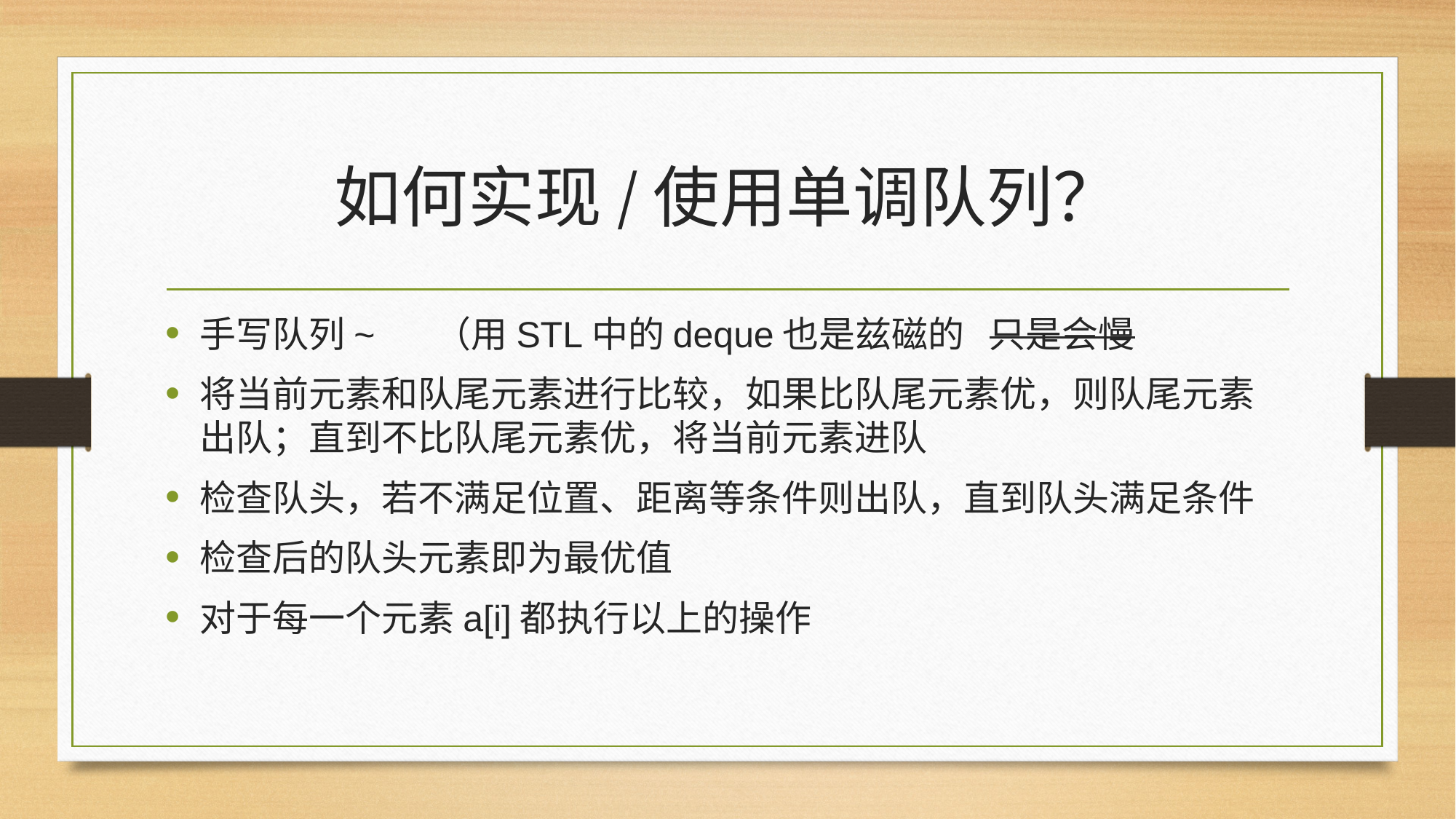

# 如何实现/使用单调队列？
手写队列~     （用STL中的deque也是兹磁的   只是会慢
将当前元素和队尾元素进行比较，如果比队尾元素优，则队尾元素 出队；直到不比队尾元素优，将当前元素进队
检查队头，若不满足位置、距离等条件则出队，直到队头满足条件
检查后的队头元素即为最优值
对于每一个元素a[i]都执行以上的操作